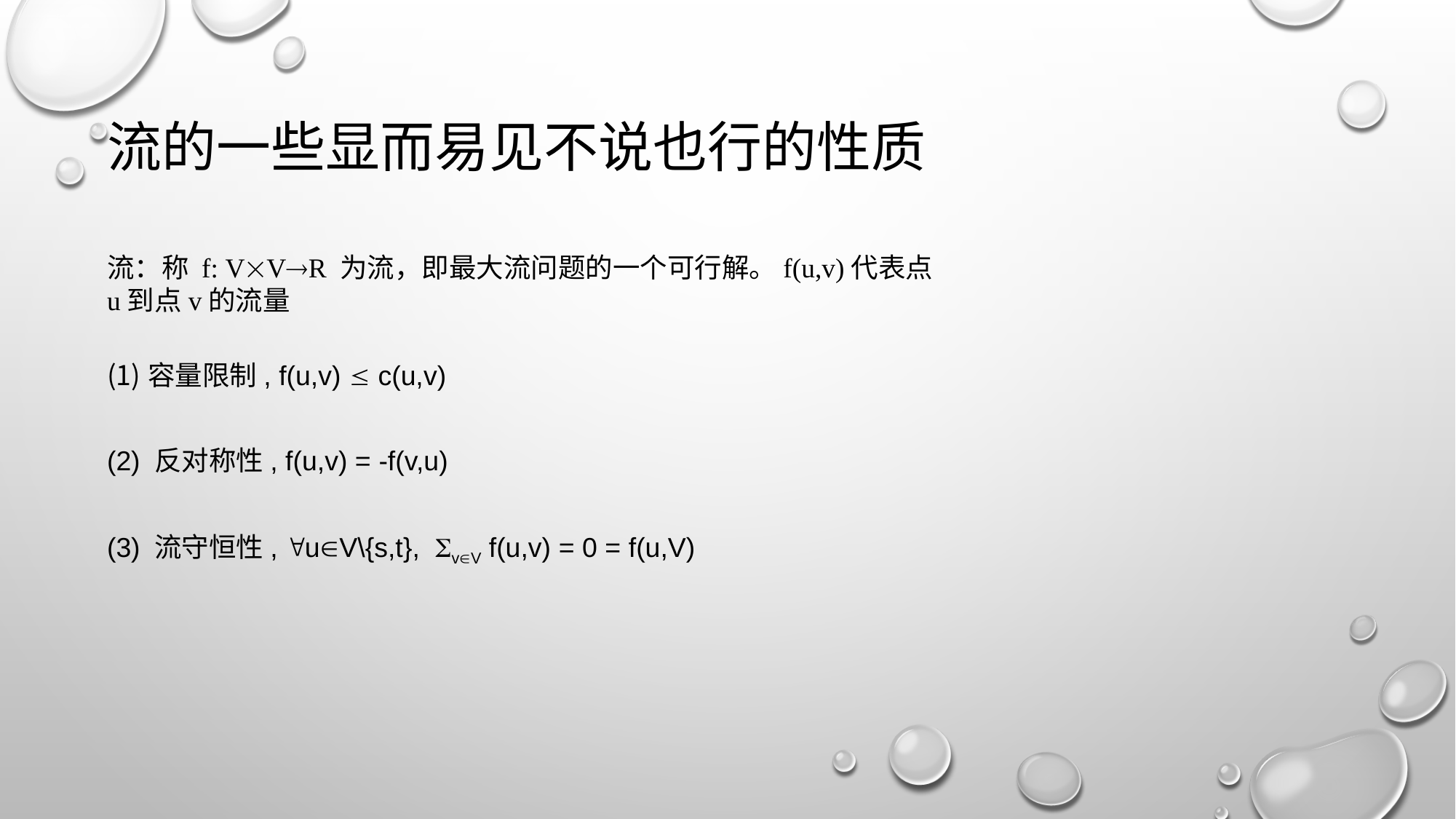

# 流的一些显而易见不说也行的性质
流：称 f: V×V→R 为流，即最大流问题的一个可行解。f(u,v)代表点u到点v的流量

容量限制, f(u,v) ≤ c(u,v)

(2) 反对称性, f(u,v) = -f(v,u)

(3) 流守恒性, ∀u∈V\{s,t},  Σv∈V f(u,v) = 0 = f(u,V)